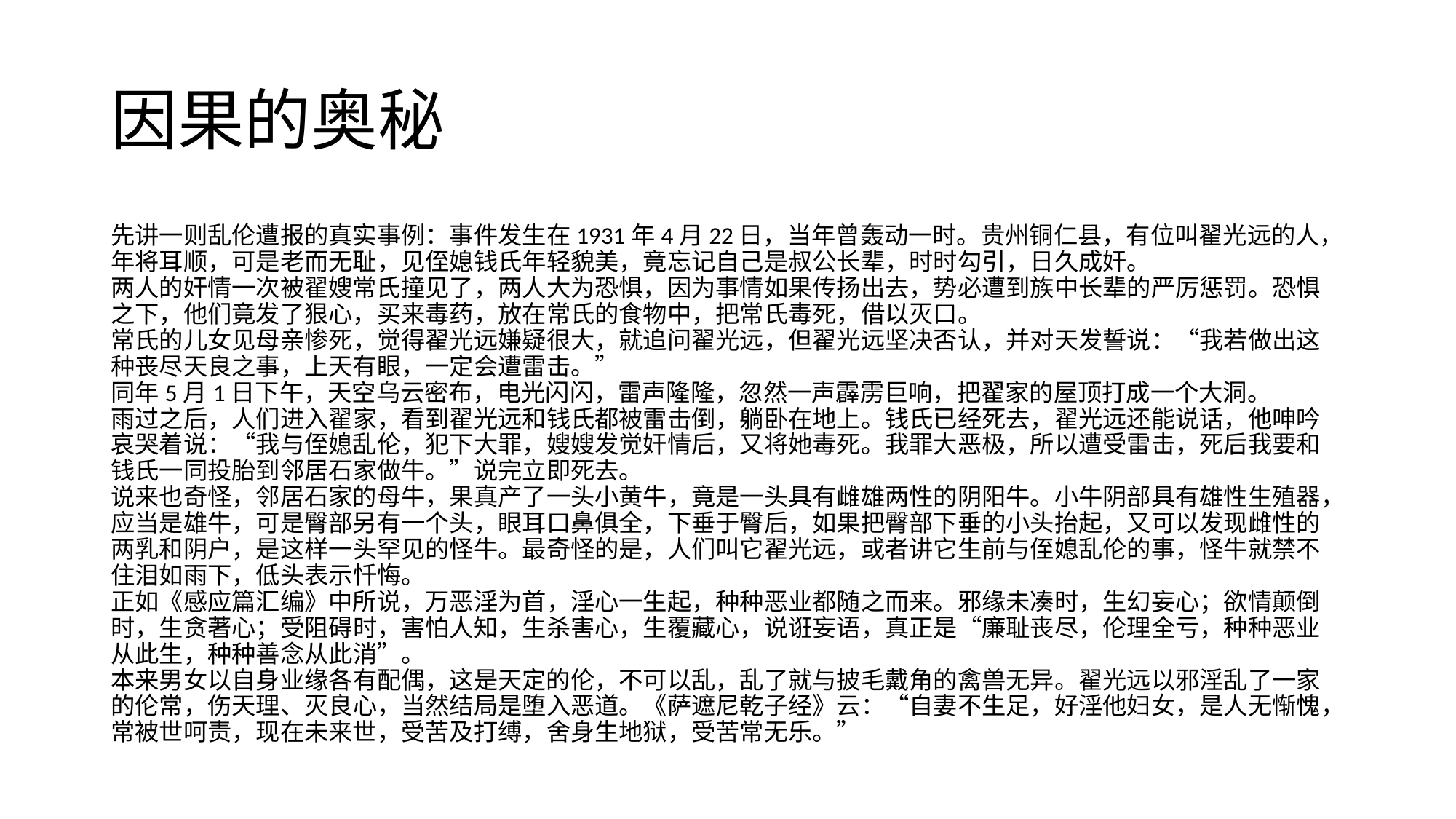

# 因果的奥秘
先讲一则乱伦遭报的真实事例：事件发生在1931年4月22日，当年曾轰动一时。贵州铜仁县，有位叫翟光远的人，年将耳顺，可是老而无耻，见侄媳钱氏年轻貌美，竟忘记自己是叔公长辈，时时勾引，日久成奸。
两人的奸情一次被翟嫂常氏撞见了，两人大为恐惧，因为事情如果传扬出去，势必遭到族中长辈的严厉惩罚。恐惧之下，他们竟发了狠心，买来毒药，放在常氏的食物中，把常氏毒死，借以灭口。
常氏的儿女见母亲惨死，觉得翟光远嫌疑很大，就追问翟光远，但翟光远坚决否认，并对天发誓说：“我若做出这种丧尽天良之事，上天有眼，一定会遭雷击。”
同年5月1日下午，天空乌云密布，电光闪闪，雷声隆隆，忽然一声霹雳巨响，把翟家的屋顶打成一个大洞。
雨过之后，人们进入翟家，看到翟光远和钱氏都被雷击倒，躺卧在地上。钱氏已经死去，翟光远还能说话，他呻吟哀哭着说：“我与侄媳乱伦，犯下大罪，嫂嫂发觉奸情后，又将她毒死。我罪大恶极，所以遭受雷击，死后我要和钱氏一同投胎到邻居石家做牛。”说完立即死去。
说来也奇怪，邻居石家的母牛，果真产了一头小黄牛，竟是一头具有雌雄两性的阴阳牛。小牛阴部具有雄性生殖器，应当是雄牛，可是臀部另有一个头，眼耳口鼻俱全，下垂于臀后，如果把臀部下垂的小头抬起，又可以发现雌性的两乳和阴户，是这样一头罕见的怪牛。最奇怪的是，人们叫它翟光远，或者讲它生前与侄媳乱伦的事，怪牛就禁不住泪如雨下，低头表示忏悔。
正如《感应篇汇编》中所说，万恶淫为首，淫心一生起，种种恶业都随之而来。邪缘未凑时，生幻妄心；欲情颠倒时，生贪著心；受阻碍时，害怕人知，生杀害心，生覆藏心，说诳妄语，真正是“廉耻丧尽，伦理全亏，种种恶业从此生，种种善念从此消”。
本来男女以自身业缘各有配偶，这是天定的伦，不可以乱，乱了就与披毛戴角的禽兽无异。翟光远以邪淫乱了一家的伦常，伤天理、灭良心，当然结局是堕入恶道。《萨遮尼乾子经》云：“自妻不生足，好淫他妇女，是人无惭愧，常被世呵责，现在未来世，受苦及打缚，舍身生地狱，受苦常无乐。”